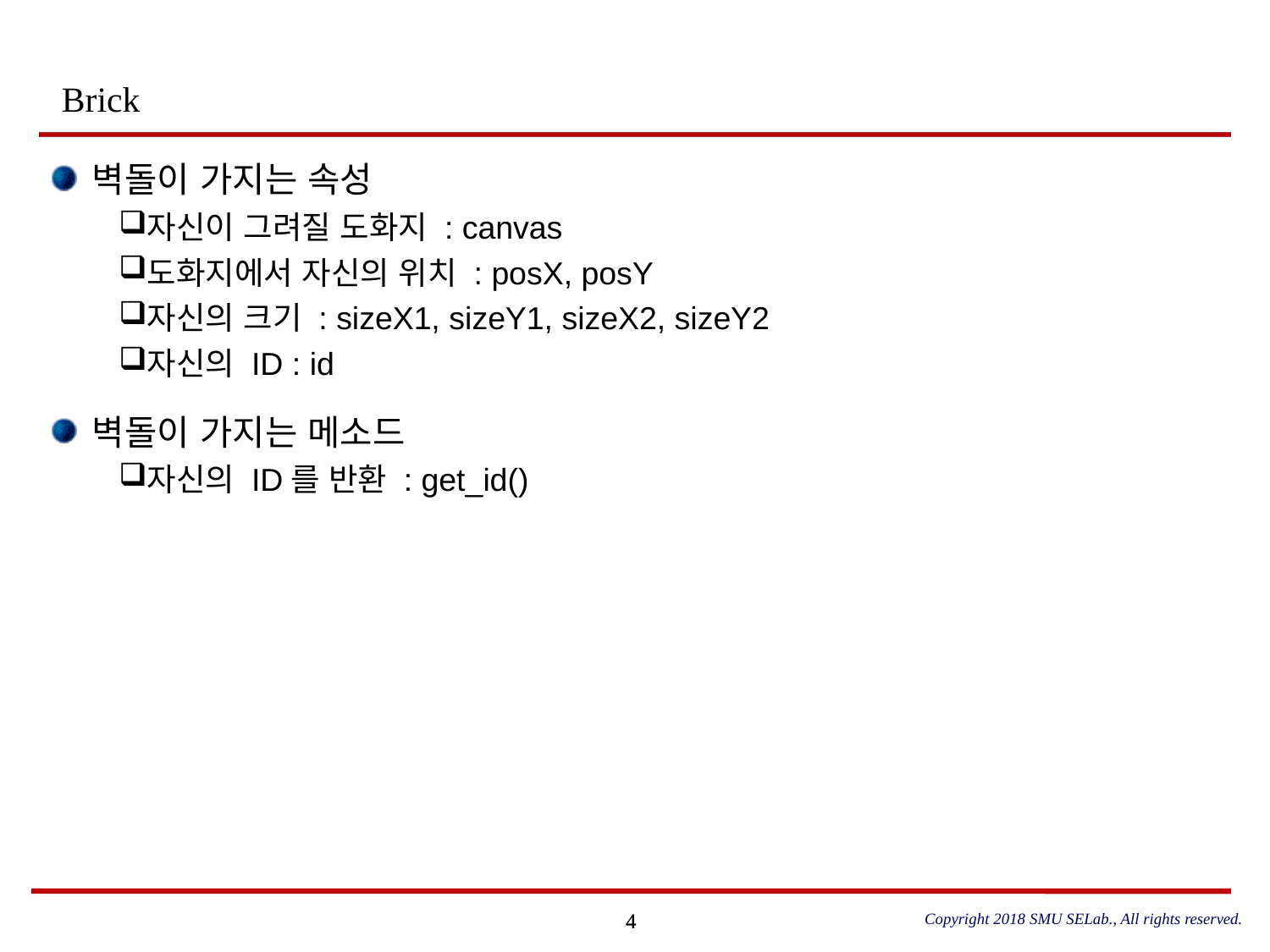

# Brick
벽돌이 가지는 속성
자신이 그려질 도화지 : canvas
도화지에서 자신의 위치 : posX, posY
자신의 크기 : sizeX1, sizeY1, sizeX2, sizeY2
자신의 ID : id
벽돌이 가지는 메소드
자신의 ID를 반환 : get_id()
Copyright 2018 SMU SELab., All rights reserved.